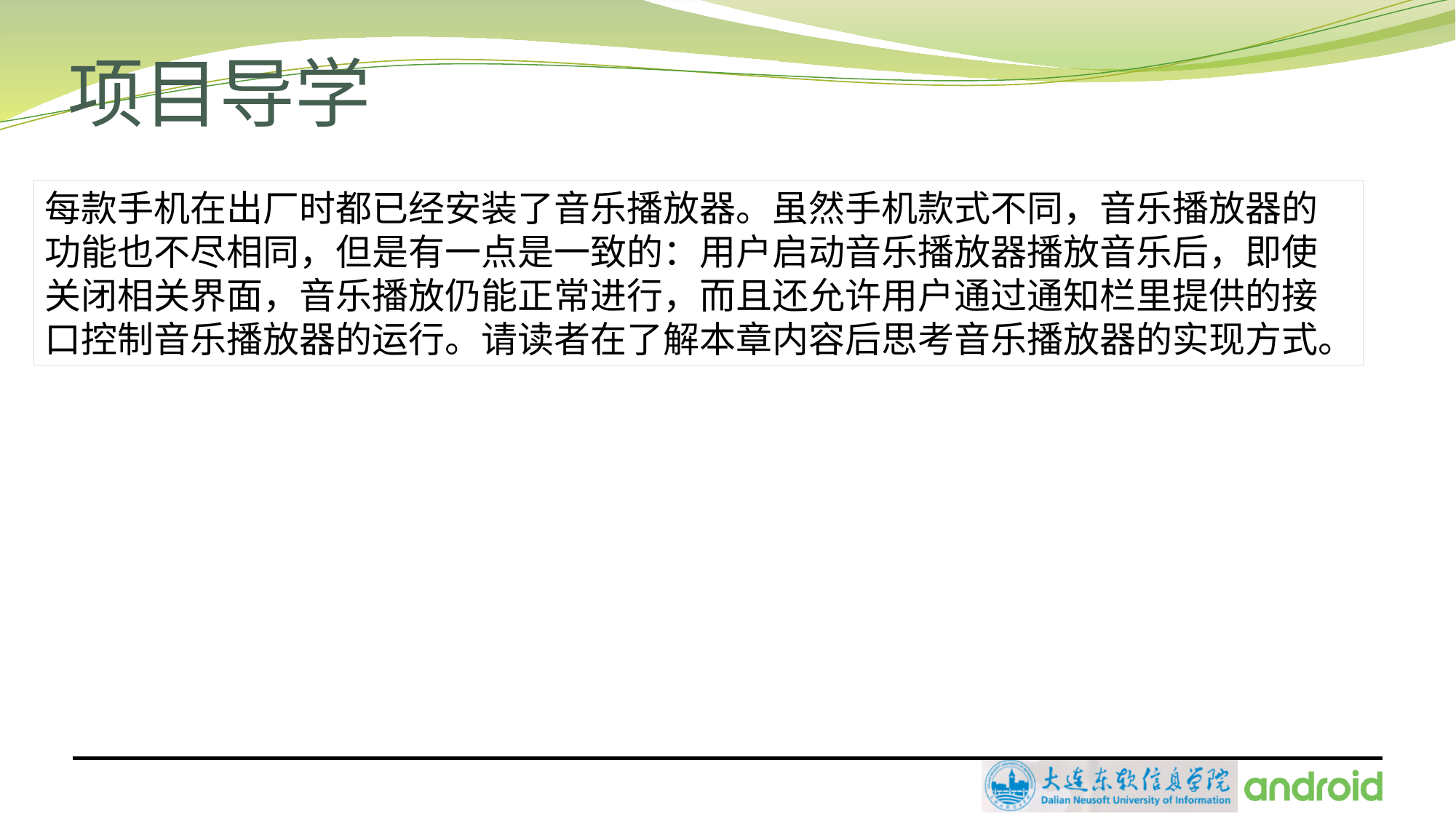

# 项目导学
每款手机在出厂时都已经安装了音乐播放器。虽然手机款式不同，音乐播放器的功能也不尽相同，但是有一点是一致的：用户启动音乐播放器播放音乐后，即使关闭相关界面，音乐播放仍能正常进行，而且还允许用户通过通知栏里提供的接口控制音乐播放器的运行。请读者在了解本章内容后思考音乐播放器的实现方式。